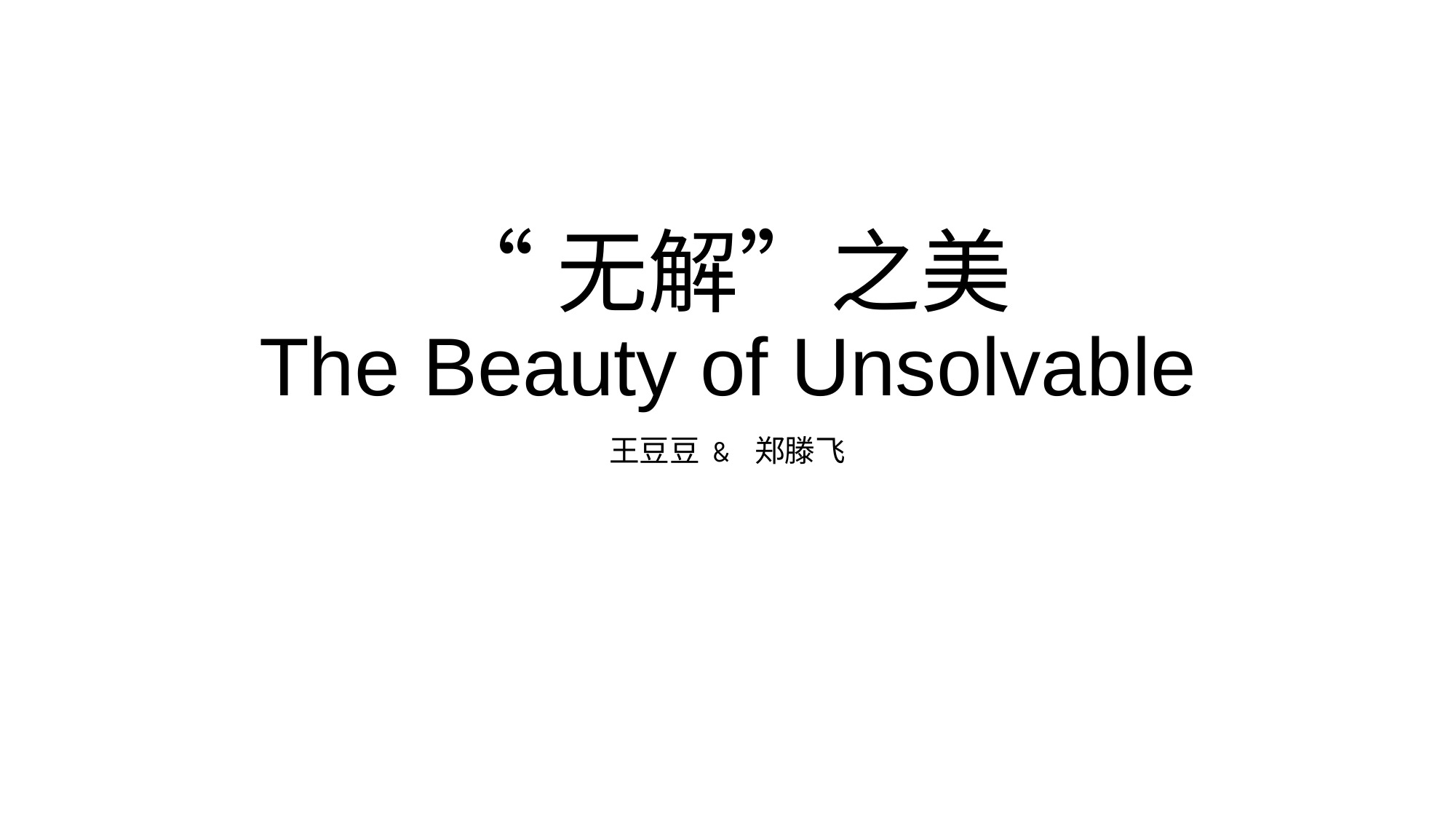

# “无解”之美 The Beauty of Unsolvable
王豆豆 & 郑滕飞